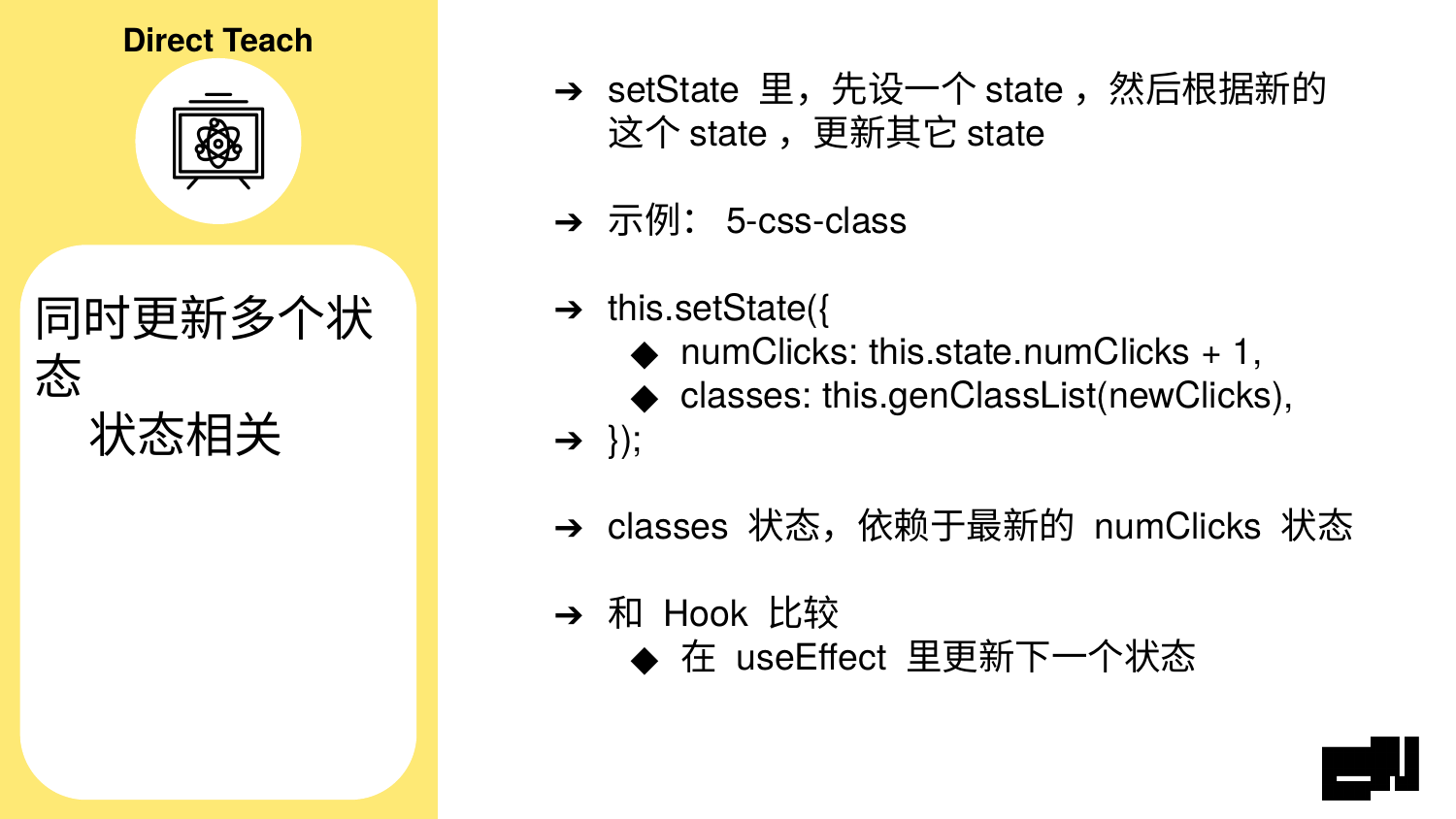

setState 里，先设一个state，然后根据新的这个state，更新其它state

示例：5-css-class

this.setState({
numClicks: this.state.numClicks + 1,
classes: this.genClassList(newClicks),
});

classes 状态，依赖于最新的 numClicks 状态

和 Hook 比较
在 useEffect 里更新下一个状态
# 同时更新多个状态 状态相关